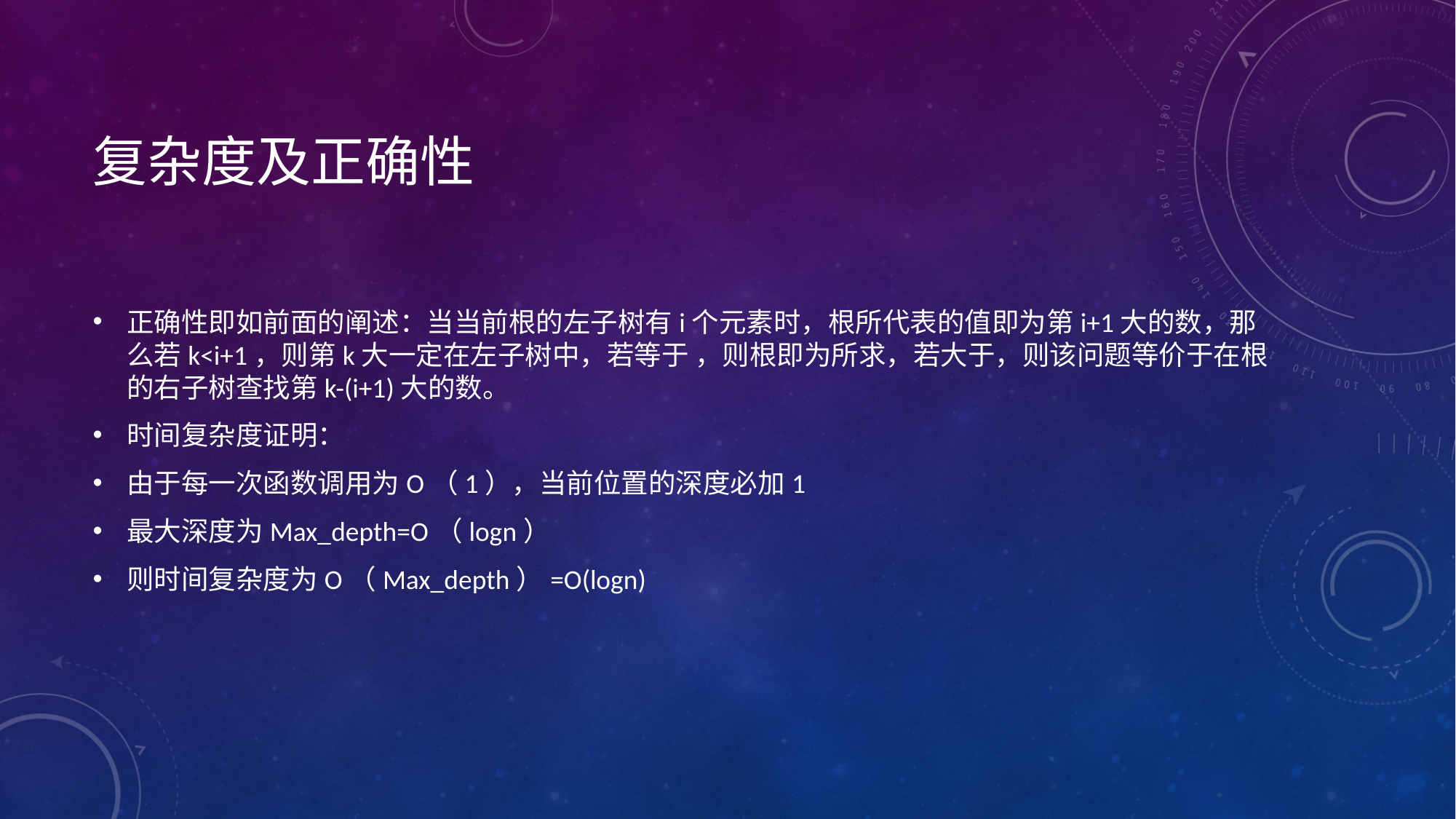

# 复杂度及正确性
正确性即如前面的阐述：当当前根的左子树有i个元素时，根所代表的值即为第i+1大的数，那么若k<i+1，则第k大一定在左子树中，若等于 ，则根即为所求，若大于，则该问题等价于在根的右子树查找第k-(i+1)大的数。
时间复杂度证明：
由于每一次函数调用为O（1），当前位置的深度必加1
最大深度为Max_depth=O（logn）
则时间复杂度为O（Max_depth）=O(logn)